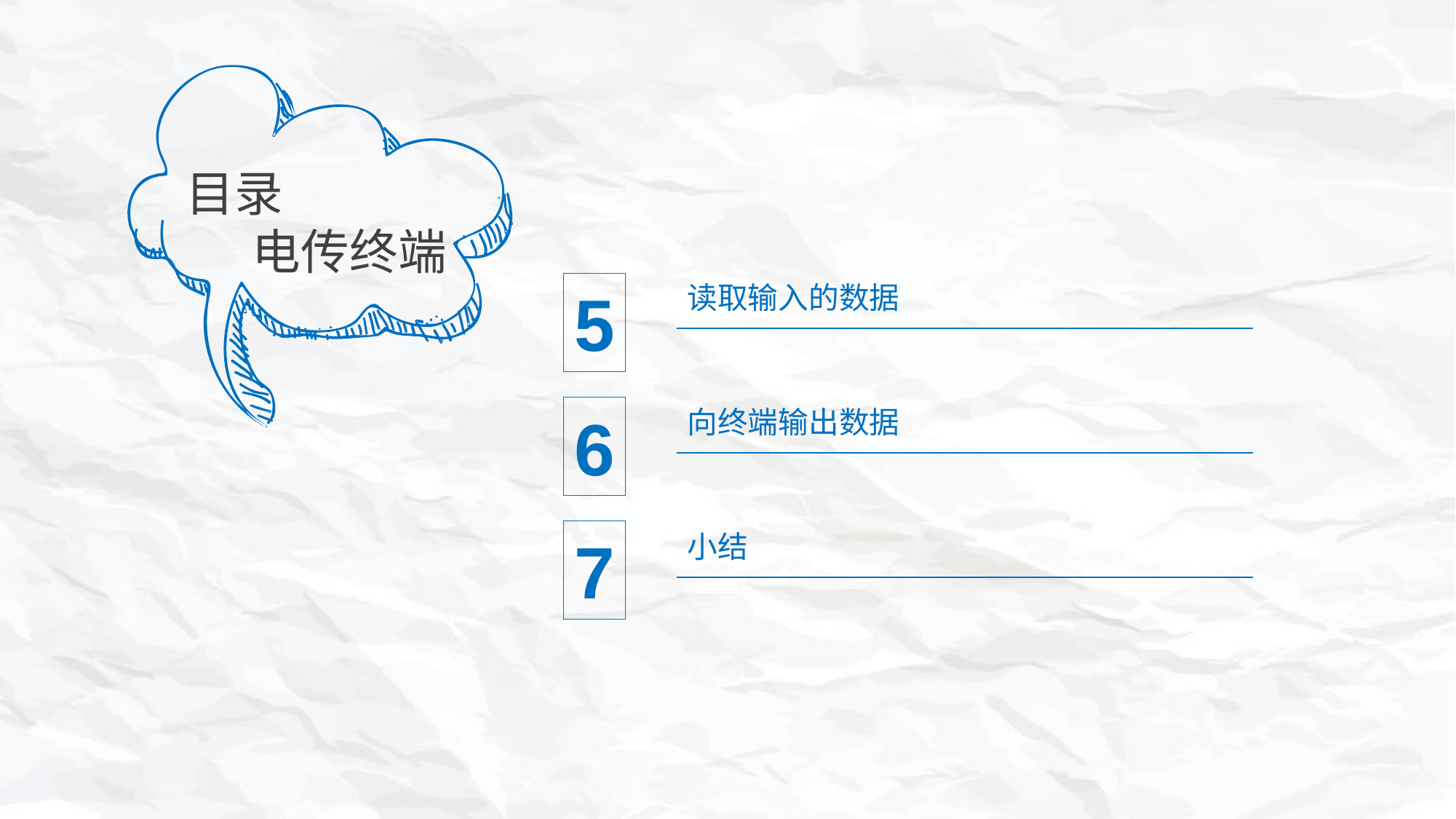

目录
     电传终端
读取输入的数据
5
6
向终端输出数据
7
小结